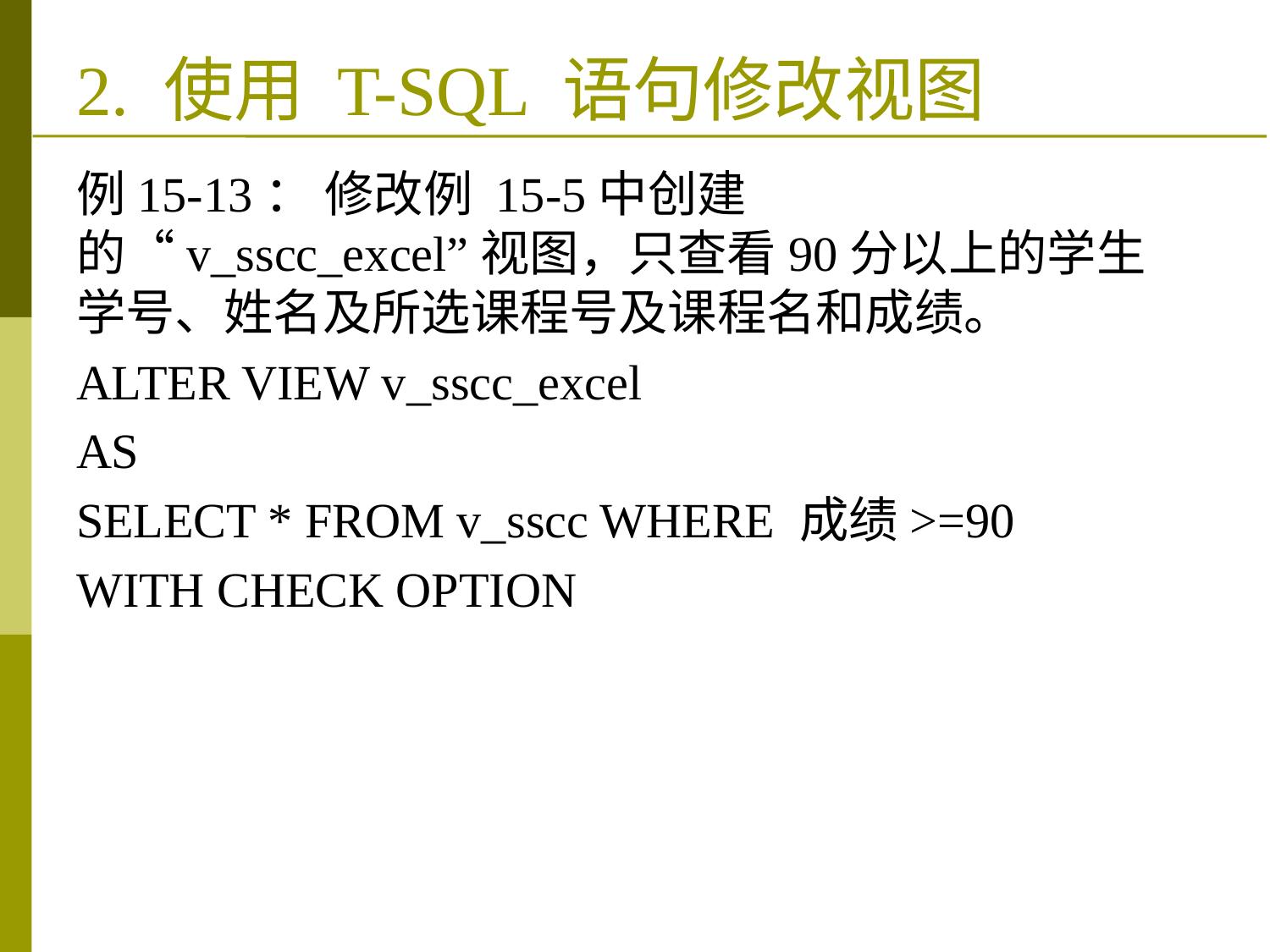

# 2. 使用 T-SQL 语句修改视图
例15-13： 修改例 15-5中创建的“v_sscc_excel”视图，只查看90分以上的学生学号、姓名及所选课程号及课程名和成绩。
ALTER VIEW v_sscc_excel
AS
SELECT * FROM v_sscc WHERE 成绩>=90
WITH CHECK OPTION